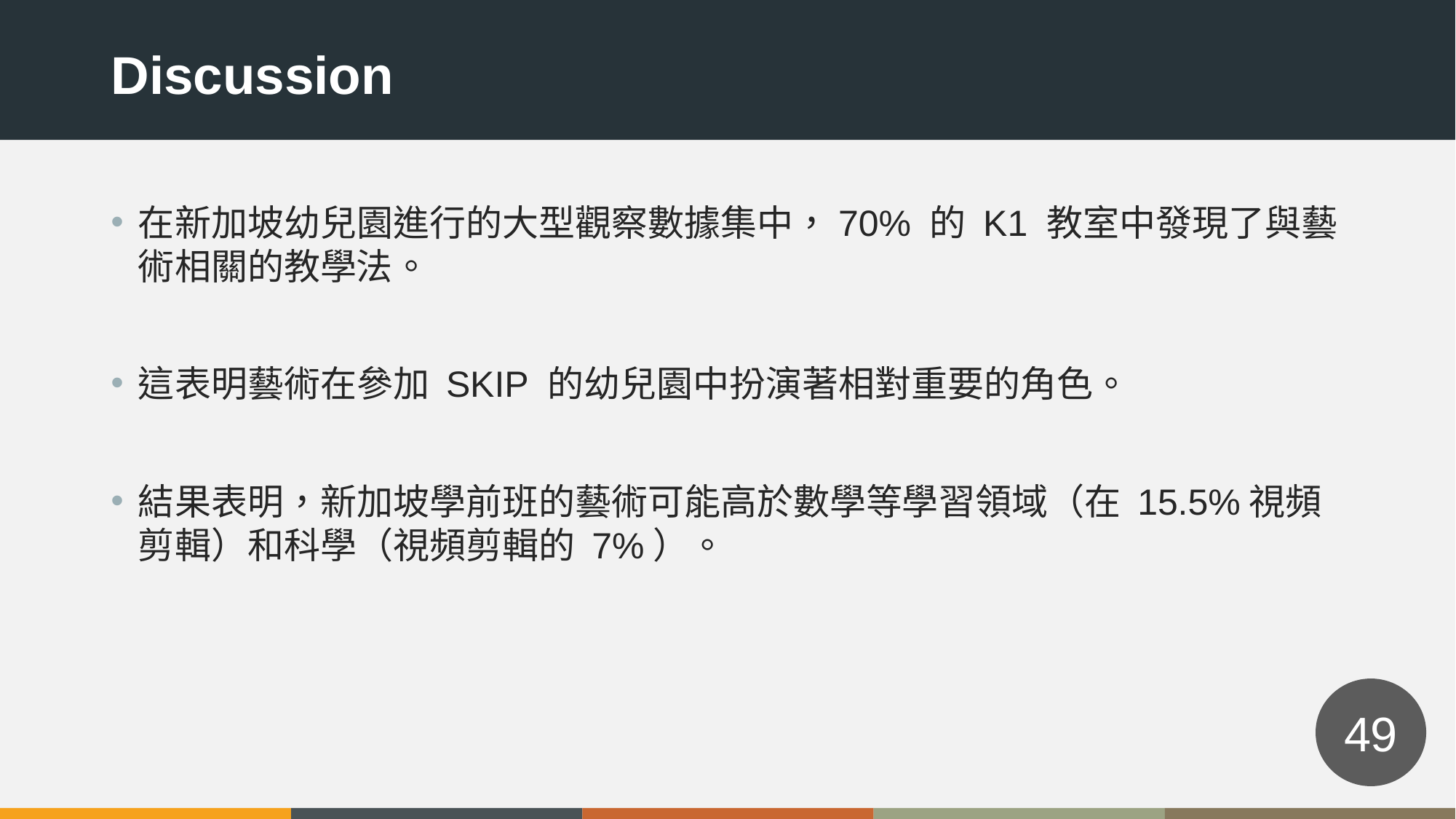

Discussion
在新加坡幼兒園進行的大型觀察數據集中，70% 的 K1 教室中發現了與藝術相關的教學法。

這表明藝術在參加 SKIP 的幼兒園中扮演著相對重要的角色。

結果表明，新加坡學前班的藝術可能高於數學等學習領域（在 15.5%視頻剪輯）和科學（視頻剪輯的 7%）。

49